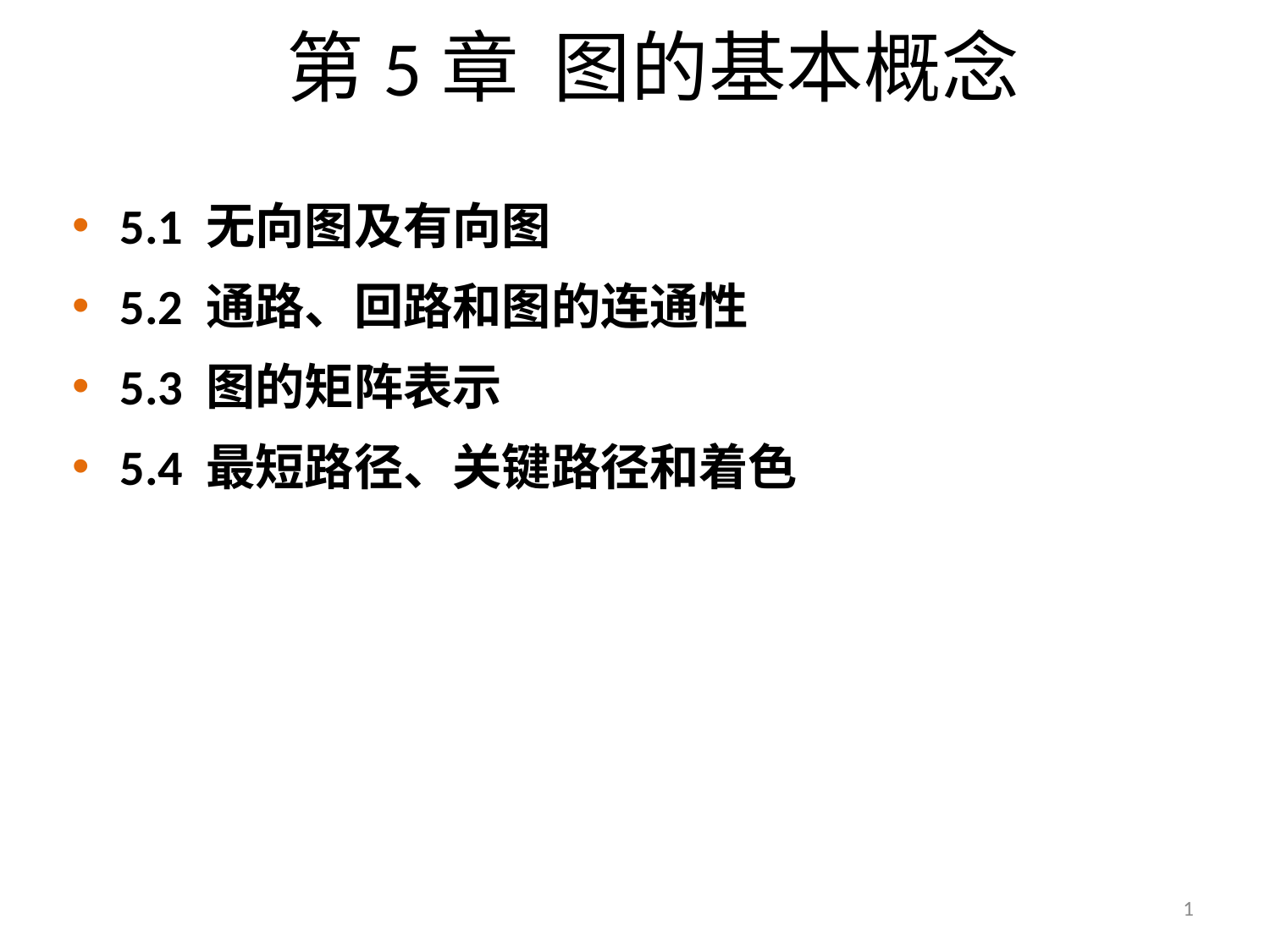

# 第5章  图的基本概念
5.1 无向图及有向图
5.2 通路、回路和图的连通性
5.3 图的矩阵表示
5.4 最短路径、关键路径和着色
1